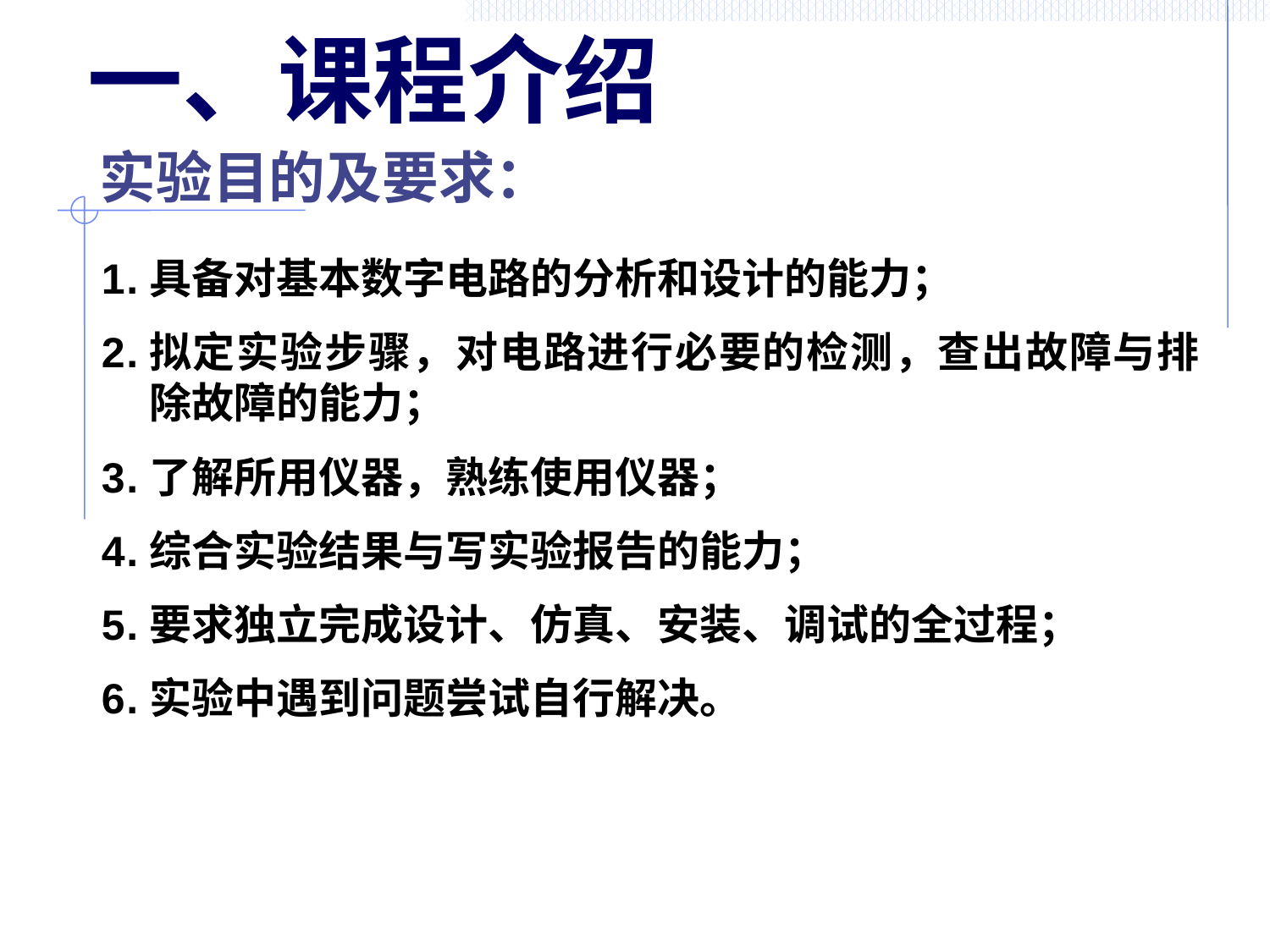

一、课程介绍
实验目的及要求：

具备对基本数字电路的分析和设计的能力；
拟定实验步骤，对电路进行必要的检测，查出故障与排除故障的能力；
了解所用仪器，熟练使用仪器；
综合实验结果与写实验报告的能力；
要求独立完成设计、仿真、安装、调试的全过程；
实验中遇到问题尝试自行解决。